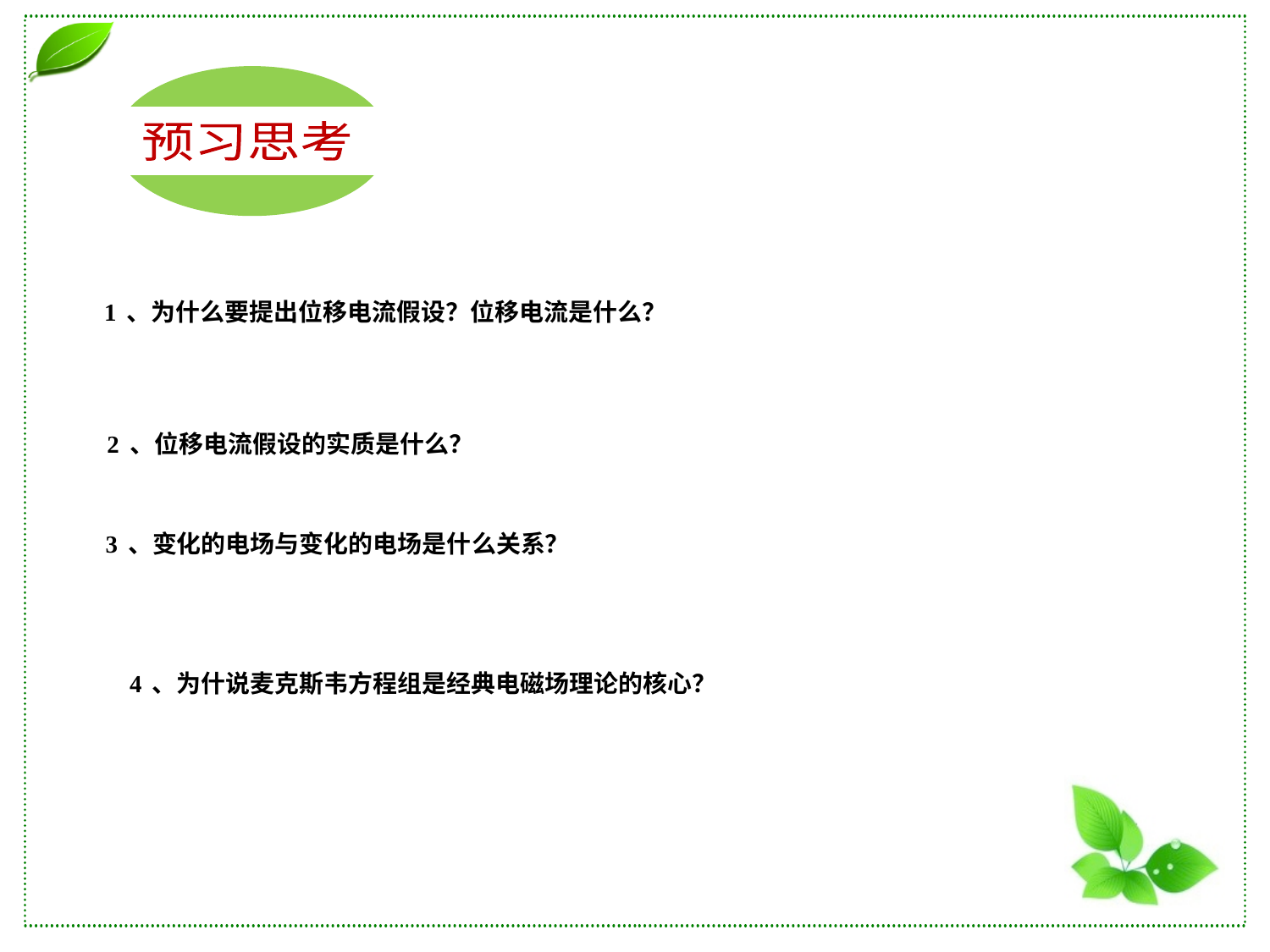

预习思考
      1、为什么要提出位移电流假设？位移电流是什么？
       2、位移电流假设的实质是什么？
       3、变化的电场与变化的电场是什么关系？
4、为什说麦克斯韦方程组是经典电磁场理论的核心？